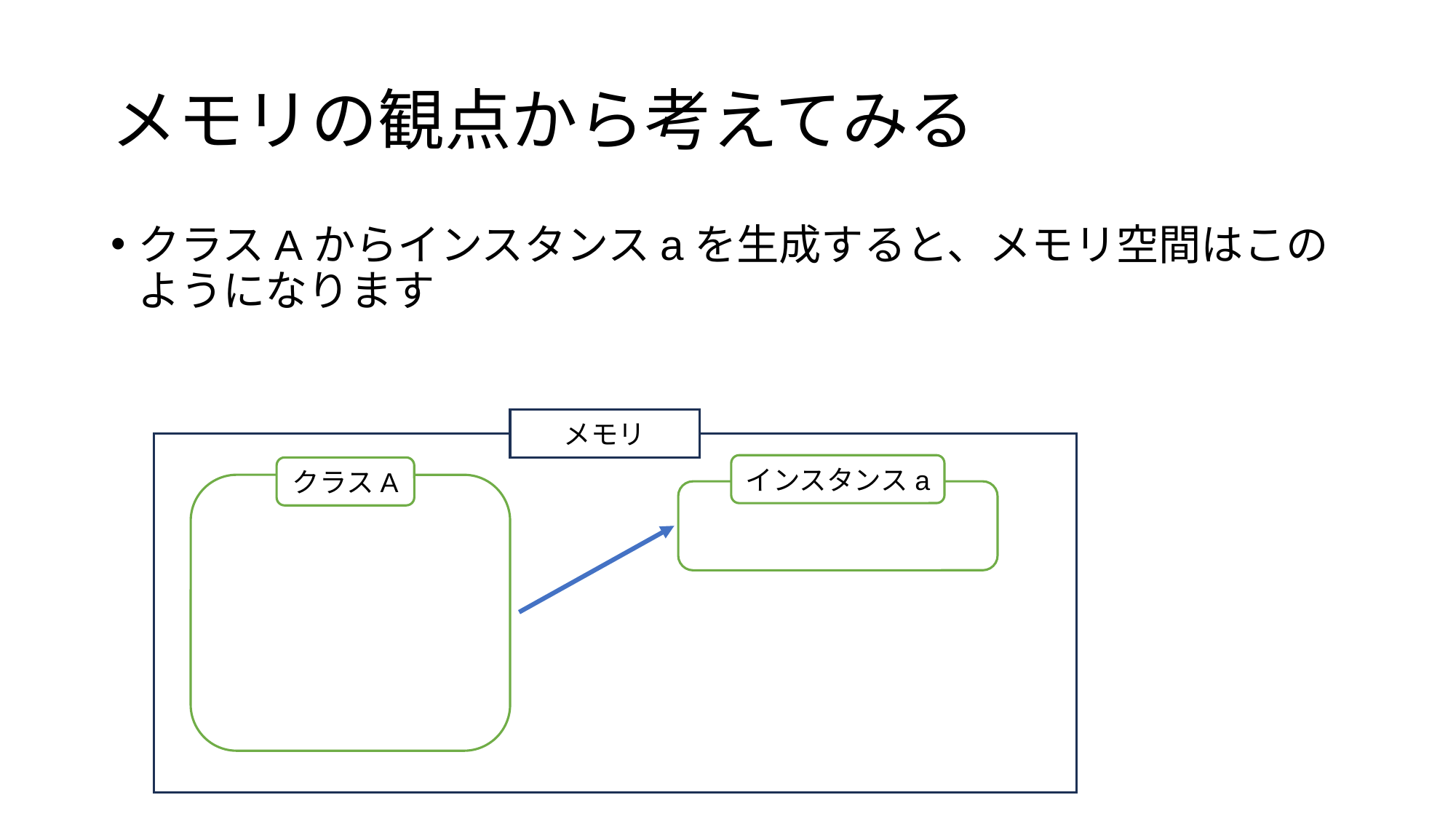

# メモリの観点から考えてみる
クラスAからインスタンスaを生成すると、メモリ空間はこのようになります
メモリ

インスタンスa
クラスA